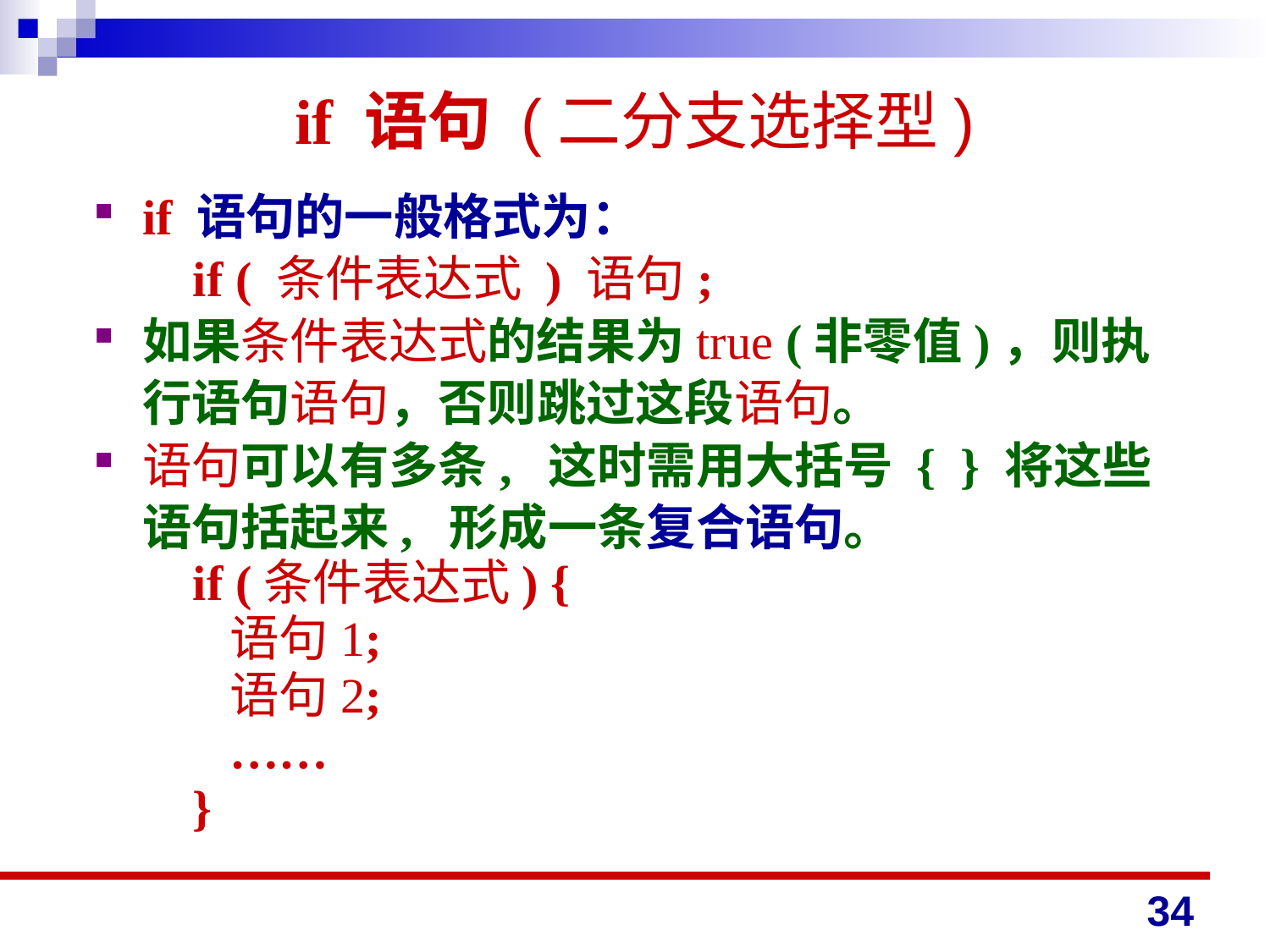

# if 语句 (二分支选择型)
if 语句的一般格式为：
        if ( 条件表达式 ) 语句;
如果条件表达式的结果为true (非零值)，则执行语句语句，否则跳过这段语句。
语句可以有多条,  这时需用大括号 {  } 将这些语句括起来,  形成一条复合语句。
        if (条件表达式) {
           语句1;
           语句2;
           ……
        }
34